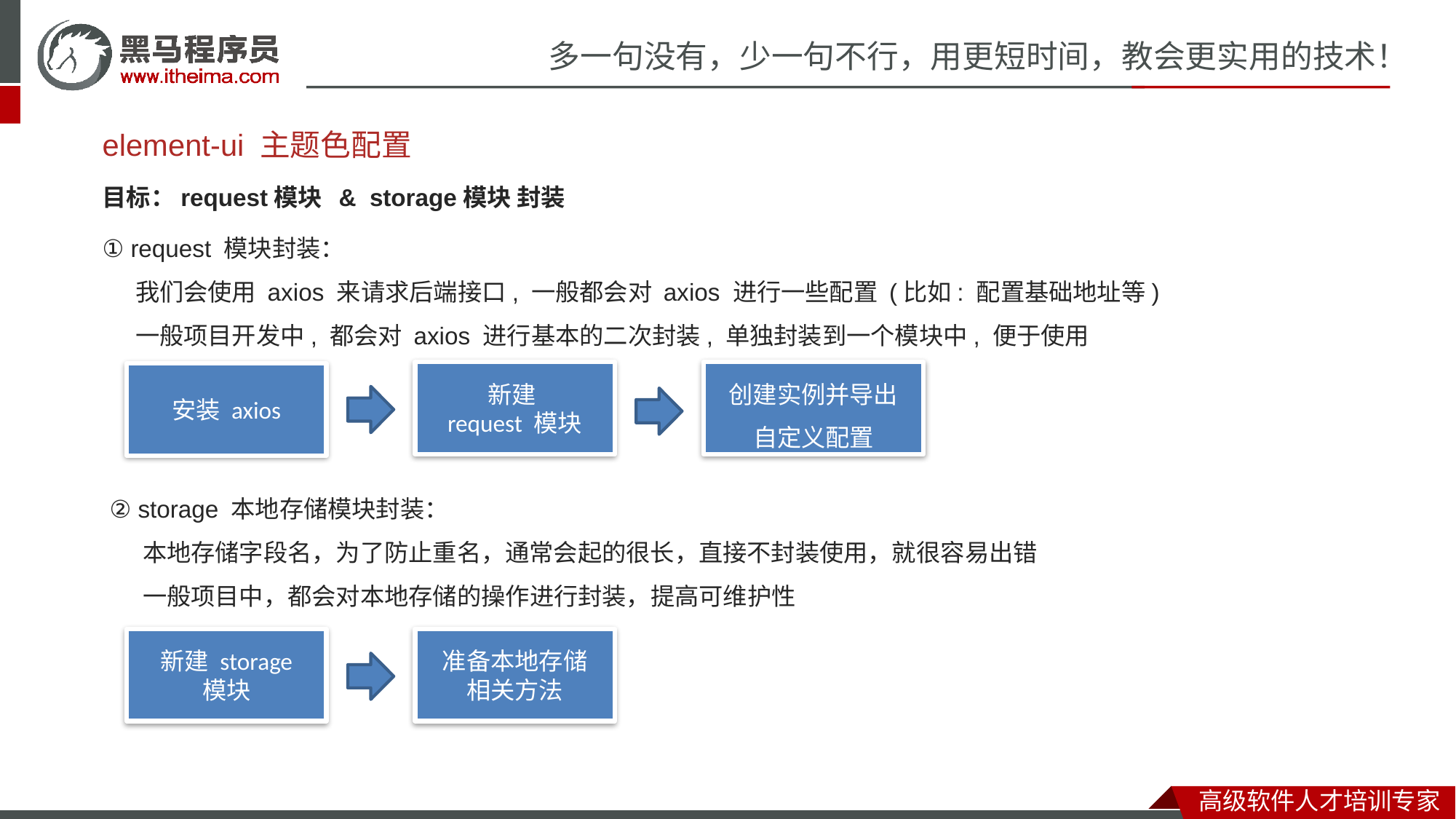

# element-ui 主题色配置
目标：request模块  &  storage模块 封装
① request 模块封装：
     我们会使用 axios 来请求后端接口, 一般都会对 axios 进行一些配置 (比如: 配置基础地址等)
     一般项目开发中, 都会对 axios 进行基本的二次封装, 单独封装到一个模块中, 便于使用
新建
request 模块
创建实例并导出
自定义配置
安装 axios

② storage 本地存储模块封装：
     本地存储字段名，为了防止重名，通常会起的很长，直接不封装使用，就很容易出错
     一般项目中，都会对本地存储的操作进行封装，提高可维护性
准备本地存储
相关方法
新建 storage
模块